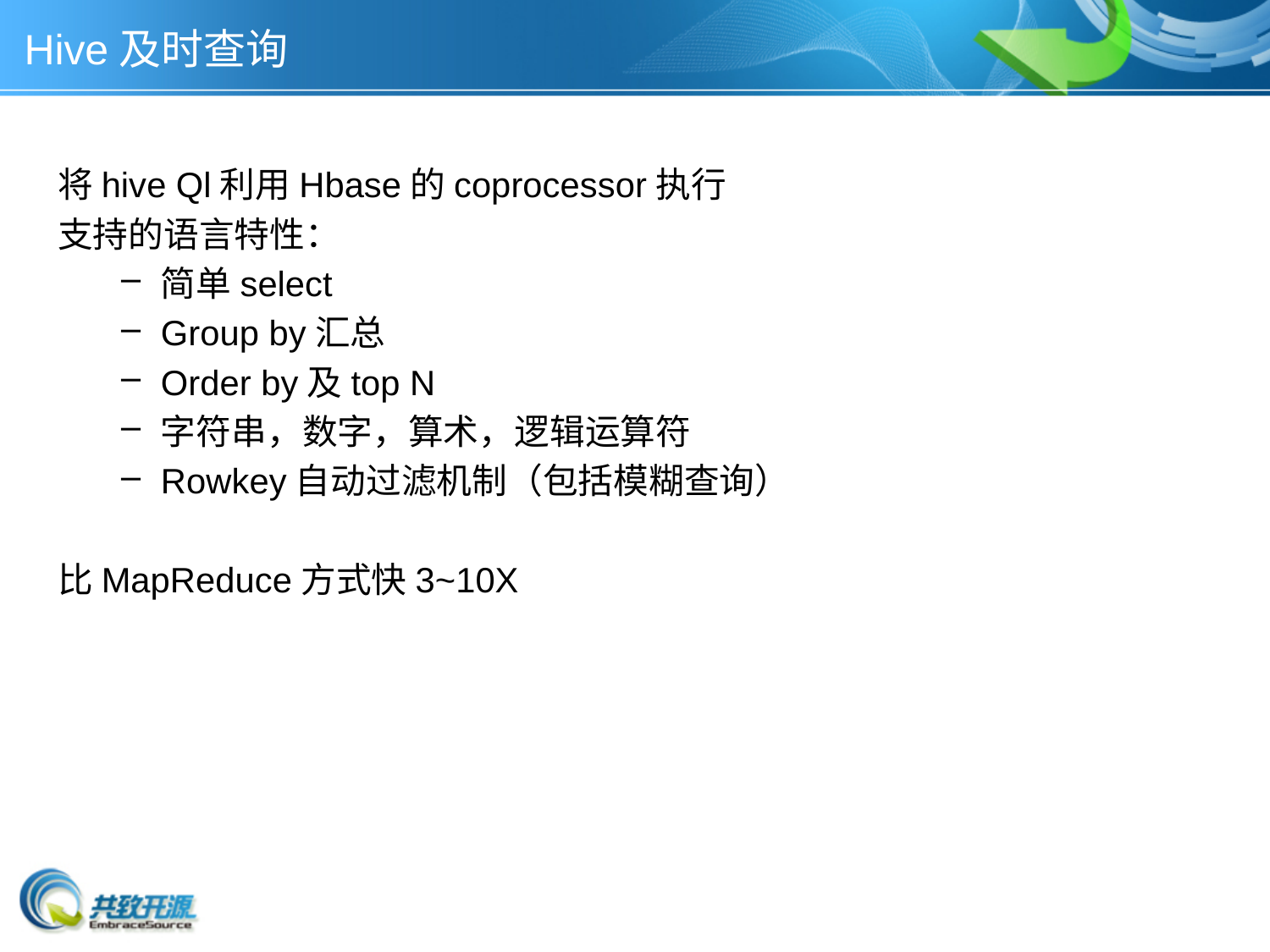

Hive及时查询
将hive Ql利用Hbase的coprocessor执行
支持的语言特性：
简单select
Group by汇总
Order by及top N
字符串，数字，算术，逻辑运算符
Rowkey自动过滤机制（包括模糊查询）

比MapReduce方式快3~10X